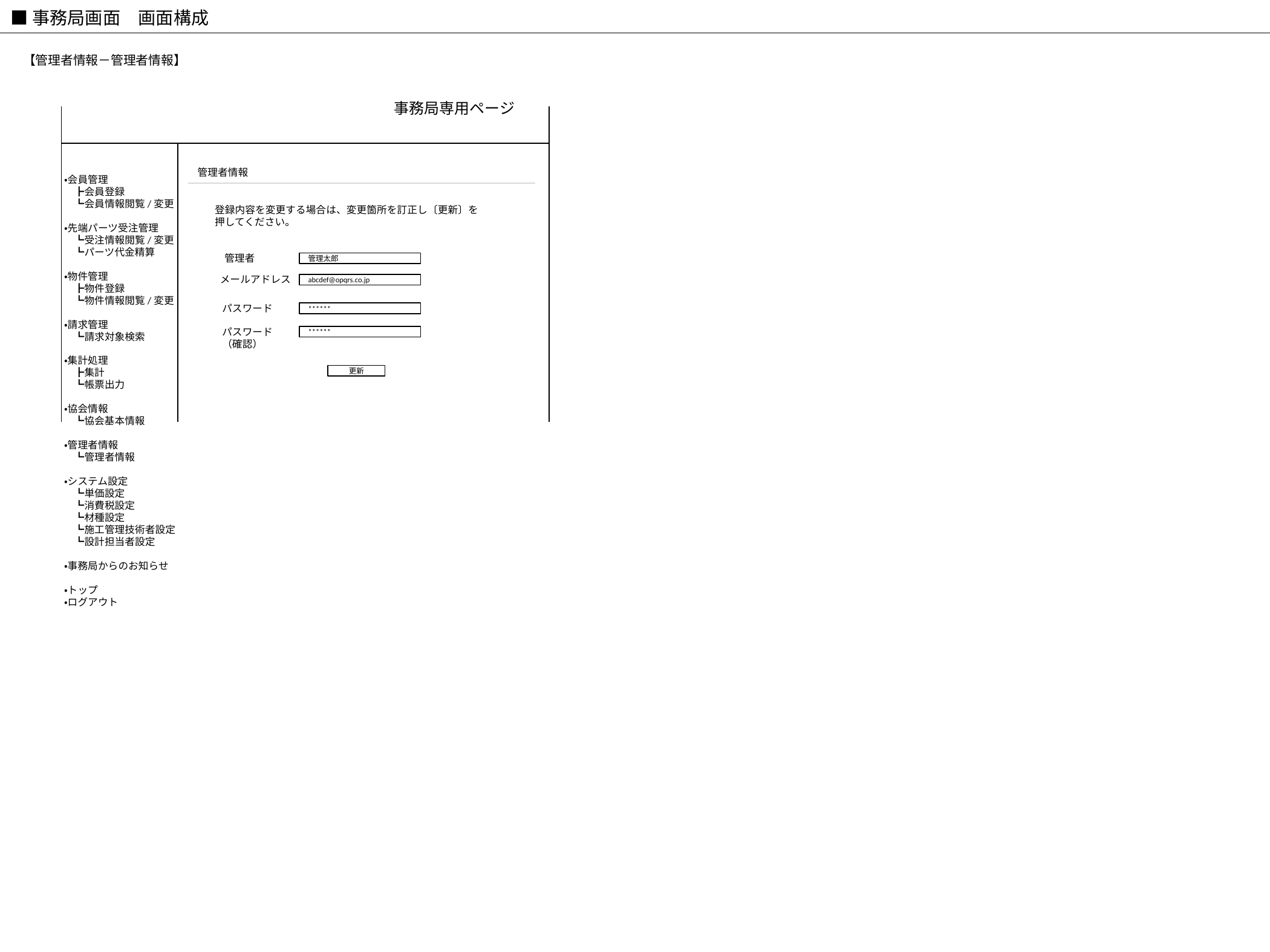

■事務局画面　画面構成
【管理者情報－管理者情報】
事務局専用ページ
管理者情報
・会員管理
　┣会員登録
　┗会員情報閲覧/変更

・先端パーツ受注管理
　┗受注情報閲覧/変更
　┗パーツ代金精算

・物件管理
　┣物件登録
　┗物件情報閲覧/変更

・請求管理
　┗請求対象検索

・集計処理
　┣集計
　┗帳票出力

・協会情報
　┗協会基本情報

・管理者情報
　┗管理者情報

・システム設定
　┗単価設定
　┗消費税設定
　┗材種設定
　┗施工管理技術者設定
　┗設計担当者設定

・事務局からのお知らせ

・トップ
・ログアウト
登録内容を変更する場合は、変更箇所を訂正し〔更新〕を
押してください。
管理者
管理太郎
メールアドレス
abcdef@opqrs.co.jp
パスワード
******
パスワード
（確認）
******
更新